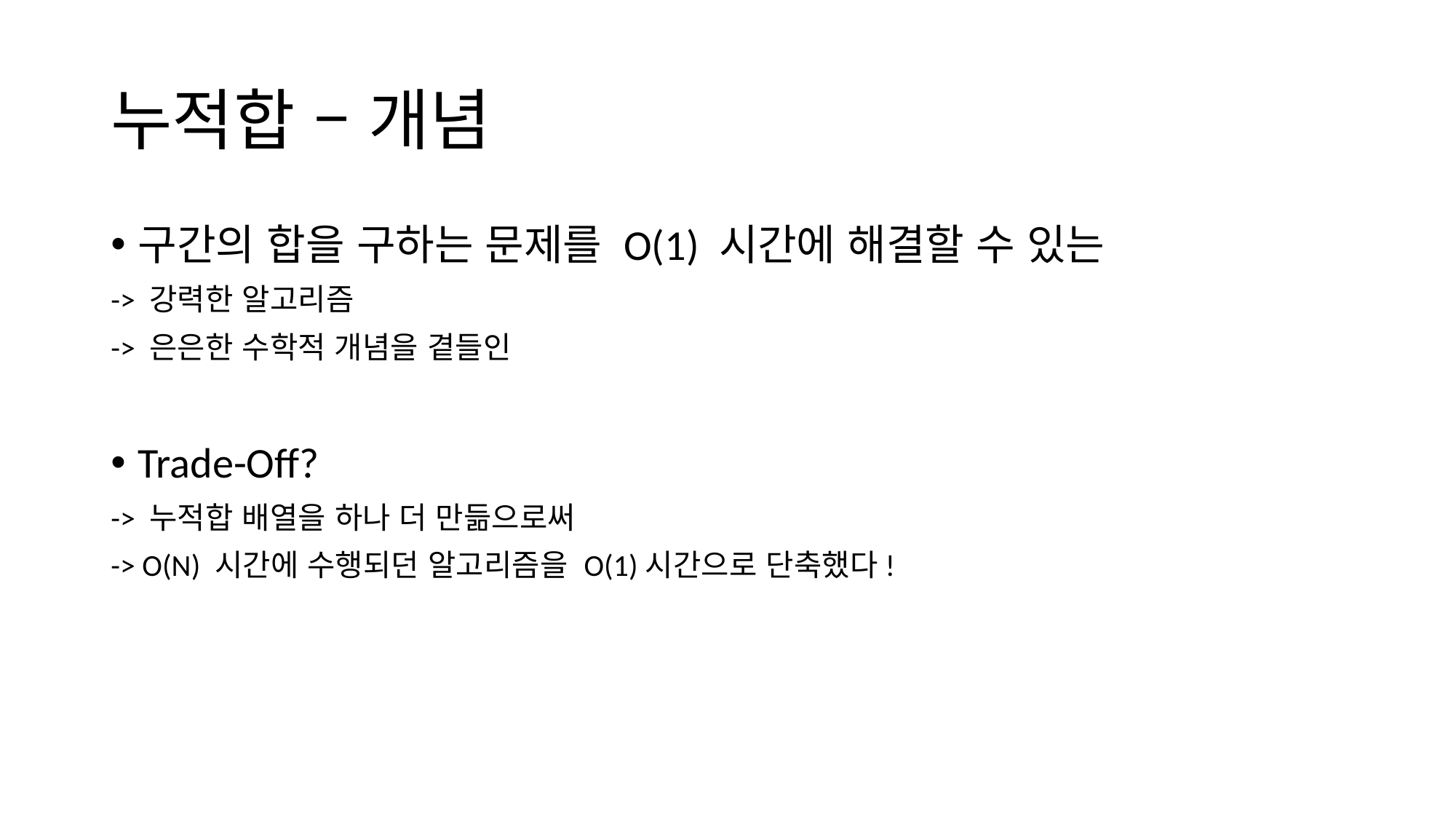

# 누적합 – 개념
구간의 합을 구하는 문제를 O(1) 시간에 해결할 수 있는
-> 강력한 알고리즘
-> 은은한 수학적 개념을 곁들인

Trade-Off?
-> 누적합 배열을 하나 더 만듦으로써
-> O(N) 시간에 수행되던 알고리즘을 O(1)시간으로 단축했다!